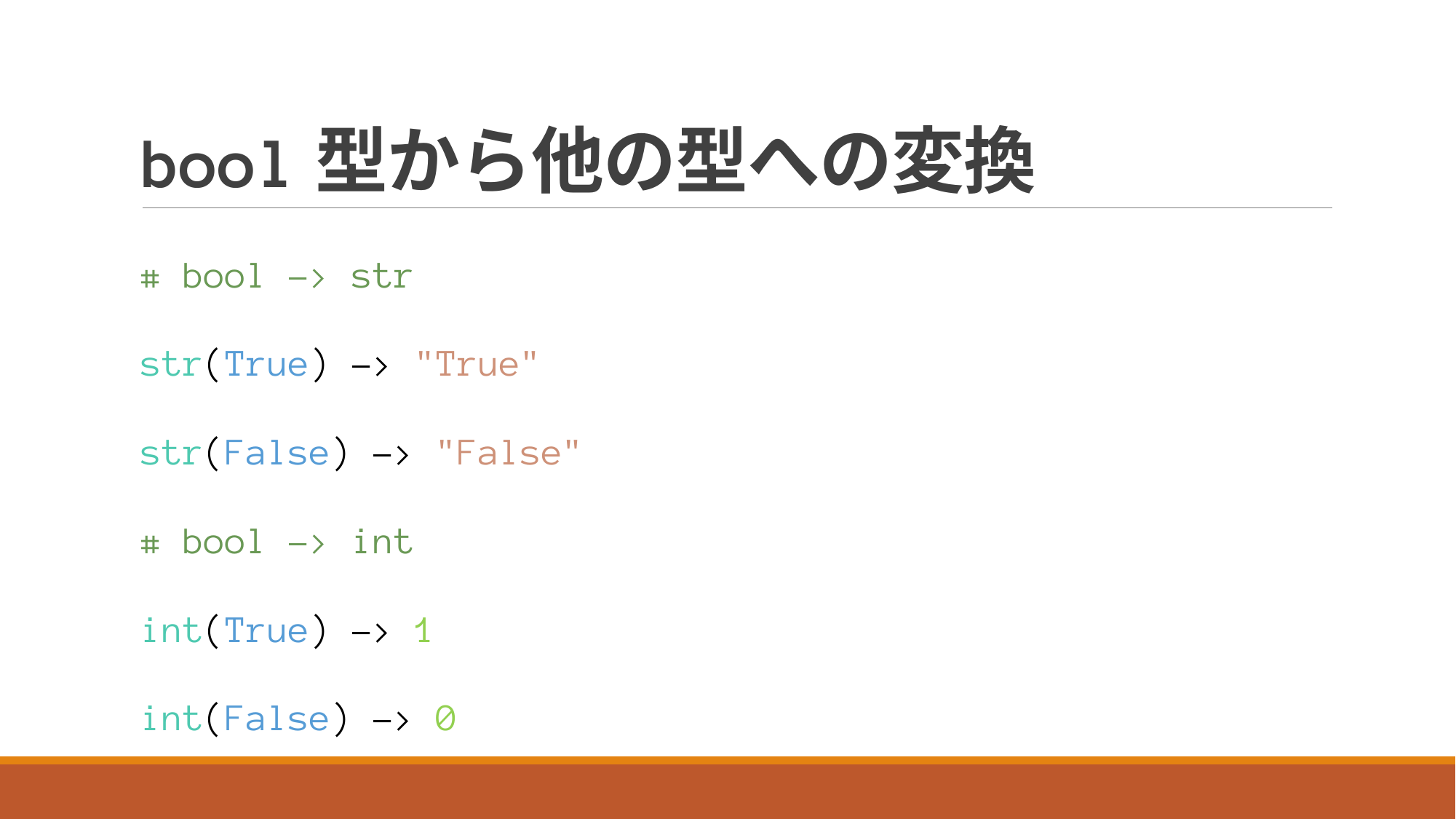

# bool型から他の型への変換
# bool -> str
str(True) -> "True"
str(False) -> "False"
# bool -> int
int(True) -> 1
int(False) -> 0